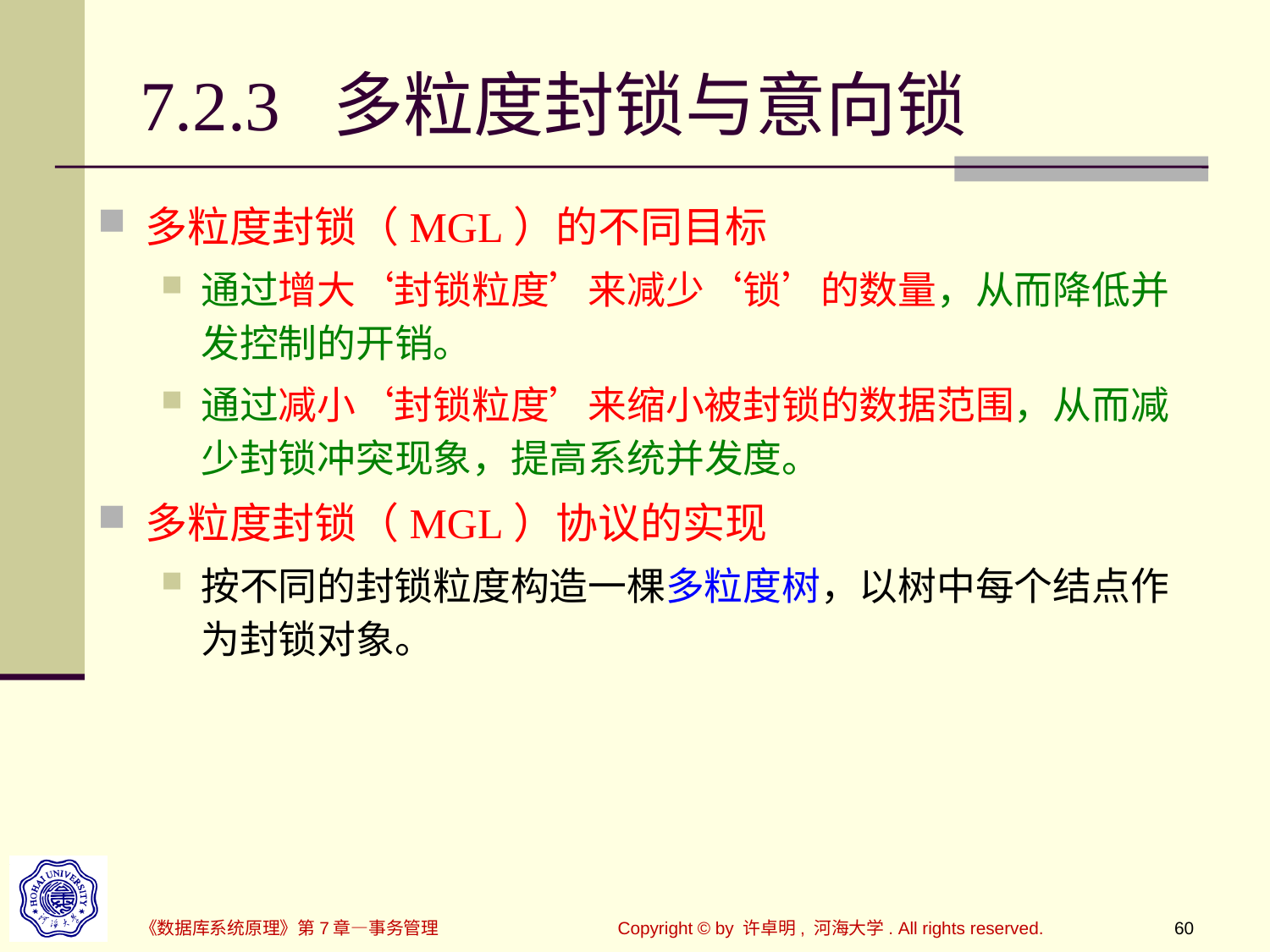

# 7.2.3  多粒度封锁与意向锁
多粒度封锁（MGL）的不同目标
通过增大‘封锁粒度’来减少‘锁’的数量，从而降低并发控制的开销。
通过减小‘封锁粒度’来缩小被封锁的数据范围，从而减少封锁冲突现象，提高系统并发度。
多粒度封锁（MGL）协议的实现
按不同的封锁粒度构造一棵多粒度树，以树中每个结点作为封锁对象。
《数据库系统原理》第7章—事务管理
Copyright © by 许卓明, 河海大学. All rights reserved.
60